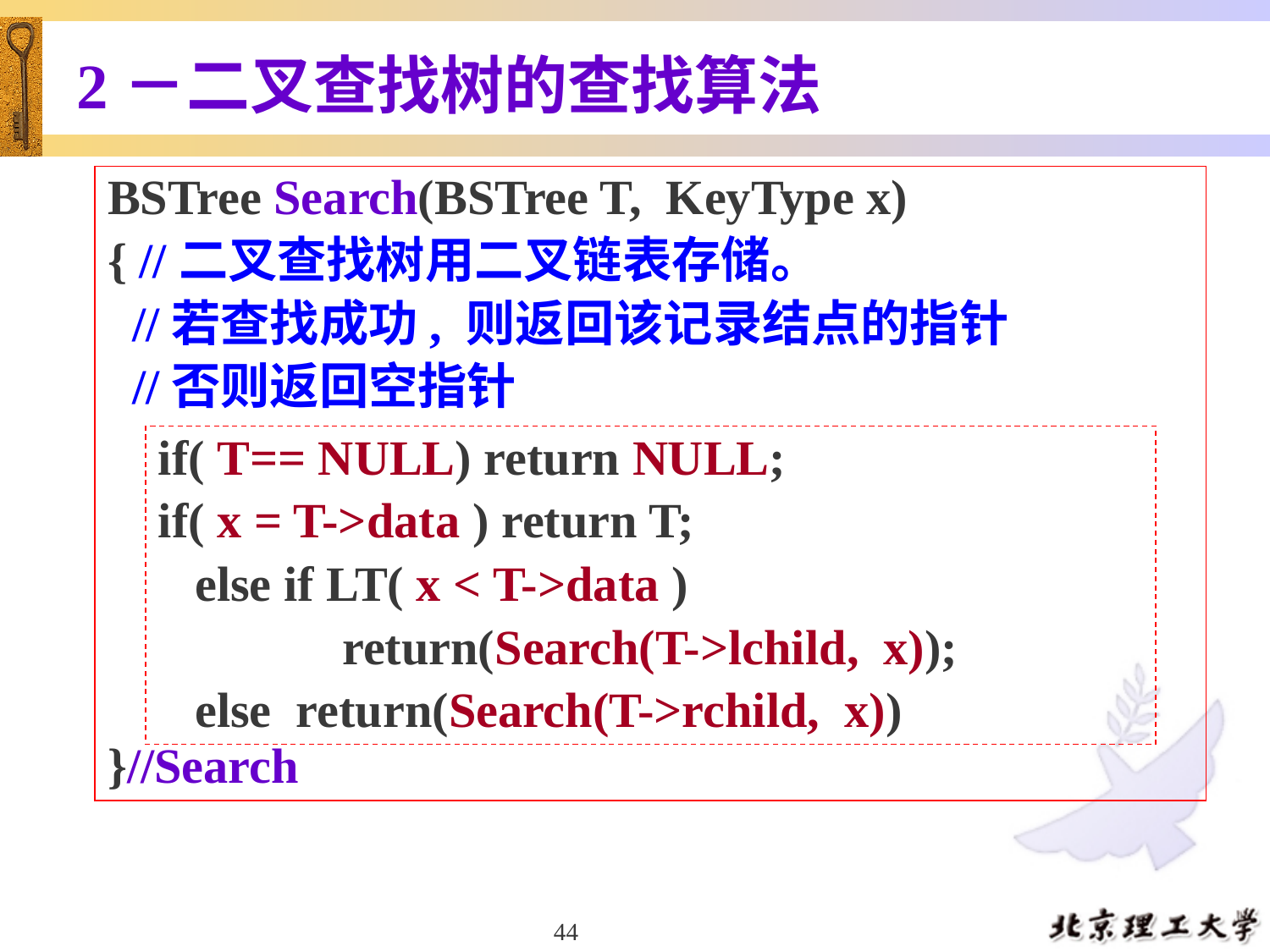

# 2－二叉查找树的查找算法
BSTree Search(BSTree T,  KeyType x)
{ //二叉查找树用二叉链表存储。
  //若查找成功, 则返回该记录结点的指针
  //否则返回空指针

}//Search
if( T== NULL) return NULL;
if( x = T->data ) return T;
   else if LT( x < T->data )
               return(Search(T->lchild,  x));
   else  return(Search(T->rchild,  x))
44